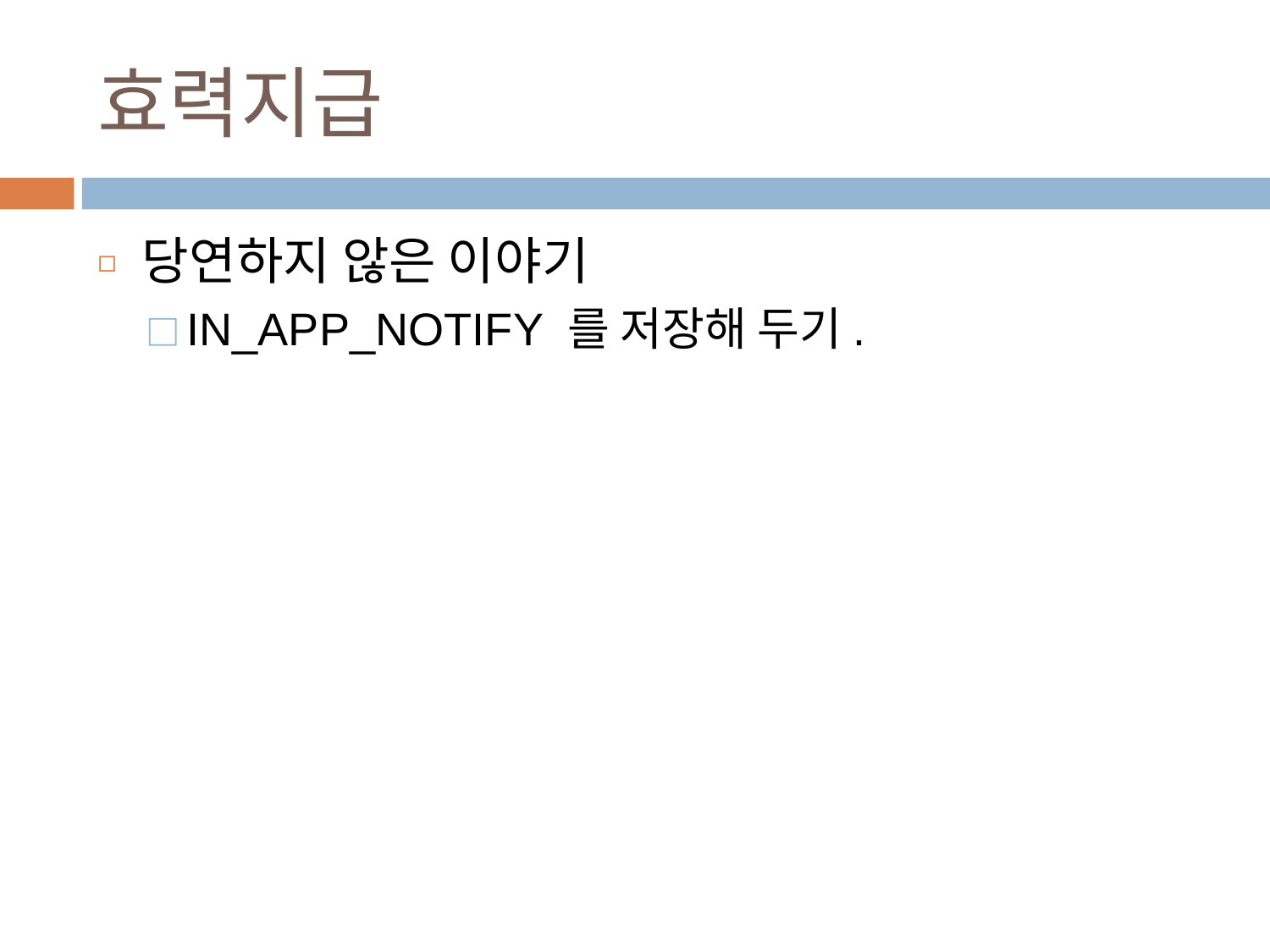

# 효력지급
당연하지 않은 이야기
IN_APP_NOTIFY 를 저장해 두기.